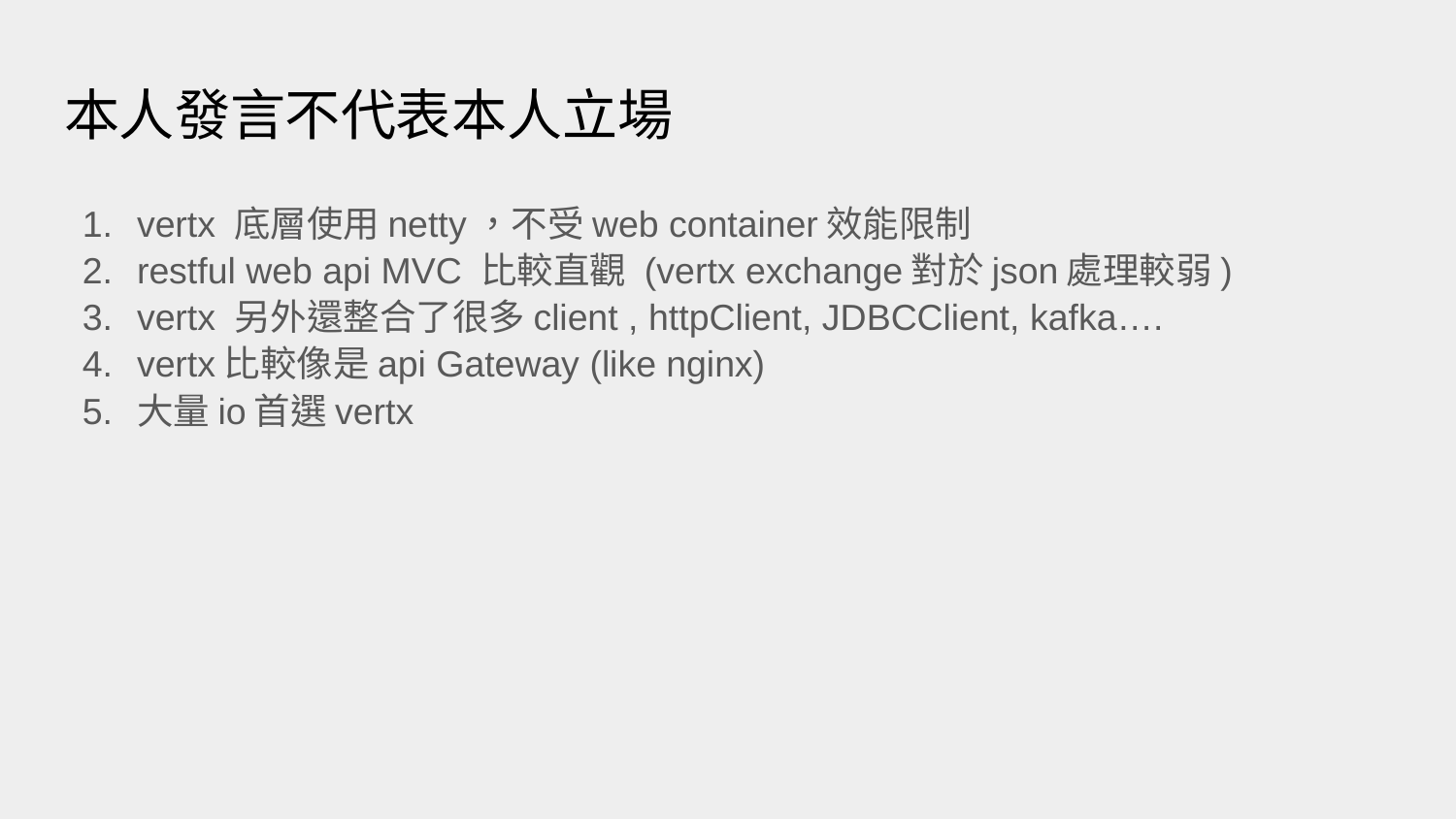

# 本人發言不代表本人立場
vertx 底層使用netty，不受web container效能限制
restful web api MVC 比較直觀 (vertx exchange對於json處理較弱)
vertx 另外還整合了很多client , httpClient, JDBCClient, kafka….
vertx比較像是api Gateway (like nginx)
大量io首選vertx